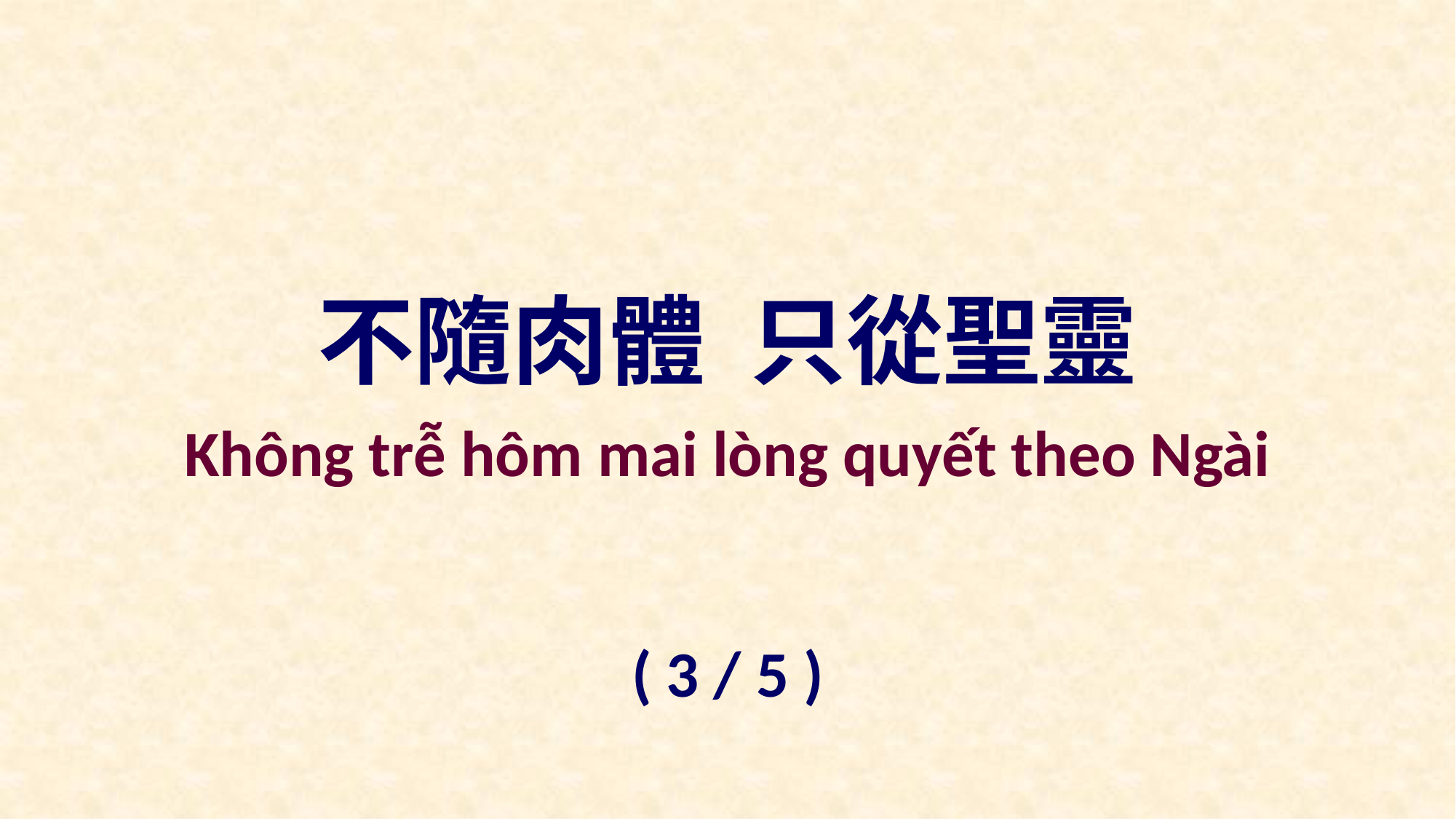

不隨肉體  只從聖靈
Không trễ hôm mai lòng quyết theo Ngài
( 3 / 5 )